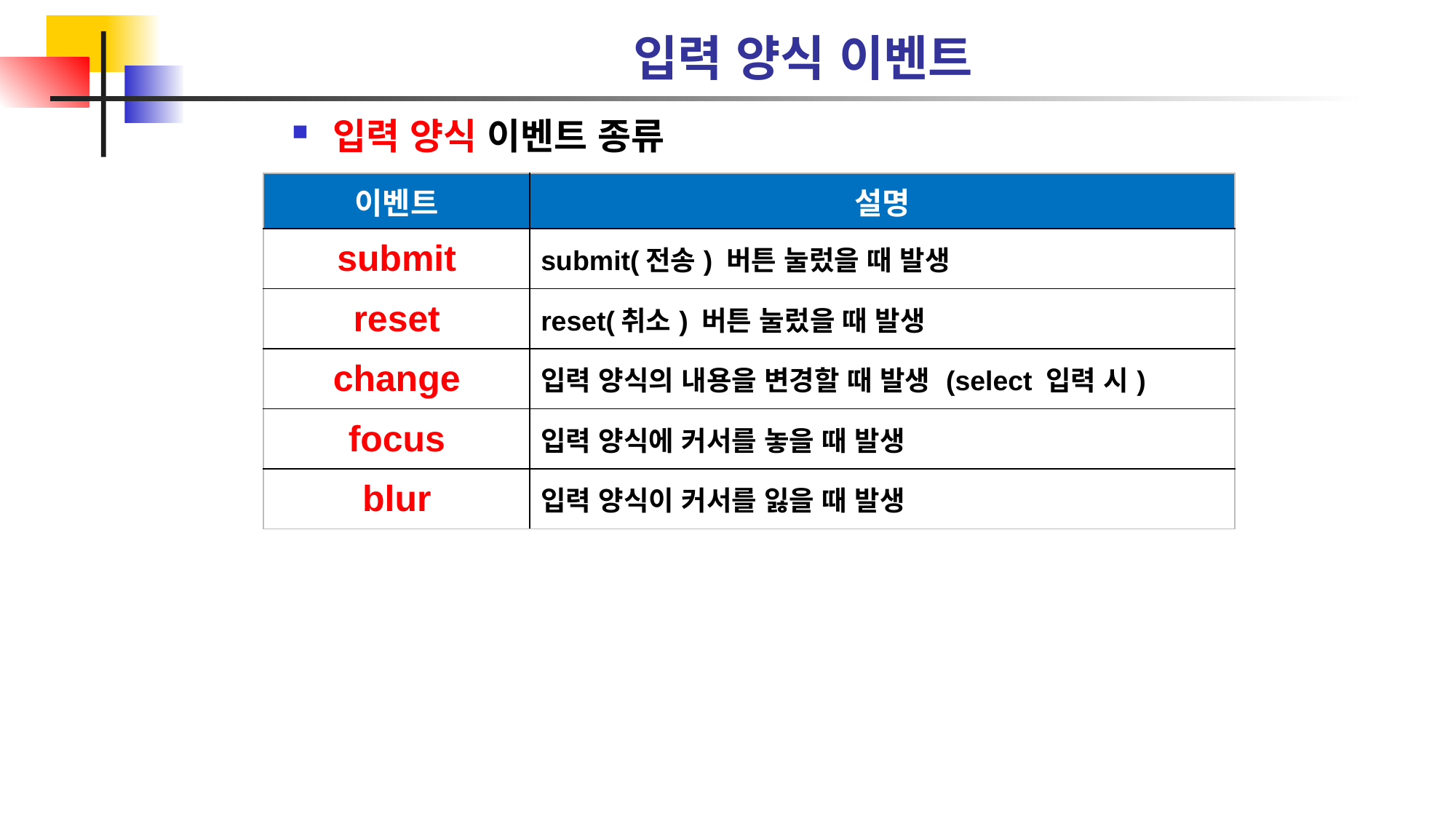

# 입력 양식 이벤트
입력 양식 이벤트 종류

| 이벤트 | 설명 |
| --- | --- |
| submit | submit(전송) 버튼 눌렀을 때 발생 |
| reset | reset(취소) 버튼 눌렀을 때 발생 |
| change | 입력 양식의 내용을 변경할 때 발생 (select 입력 시) |
| focus | 입력 양식에 커서를 놓을 때 발생 |
| blur | 입력 양식이 커서를 잃을 때 발생 |